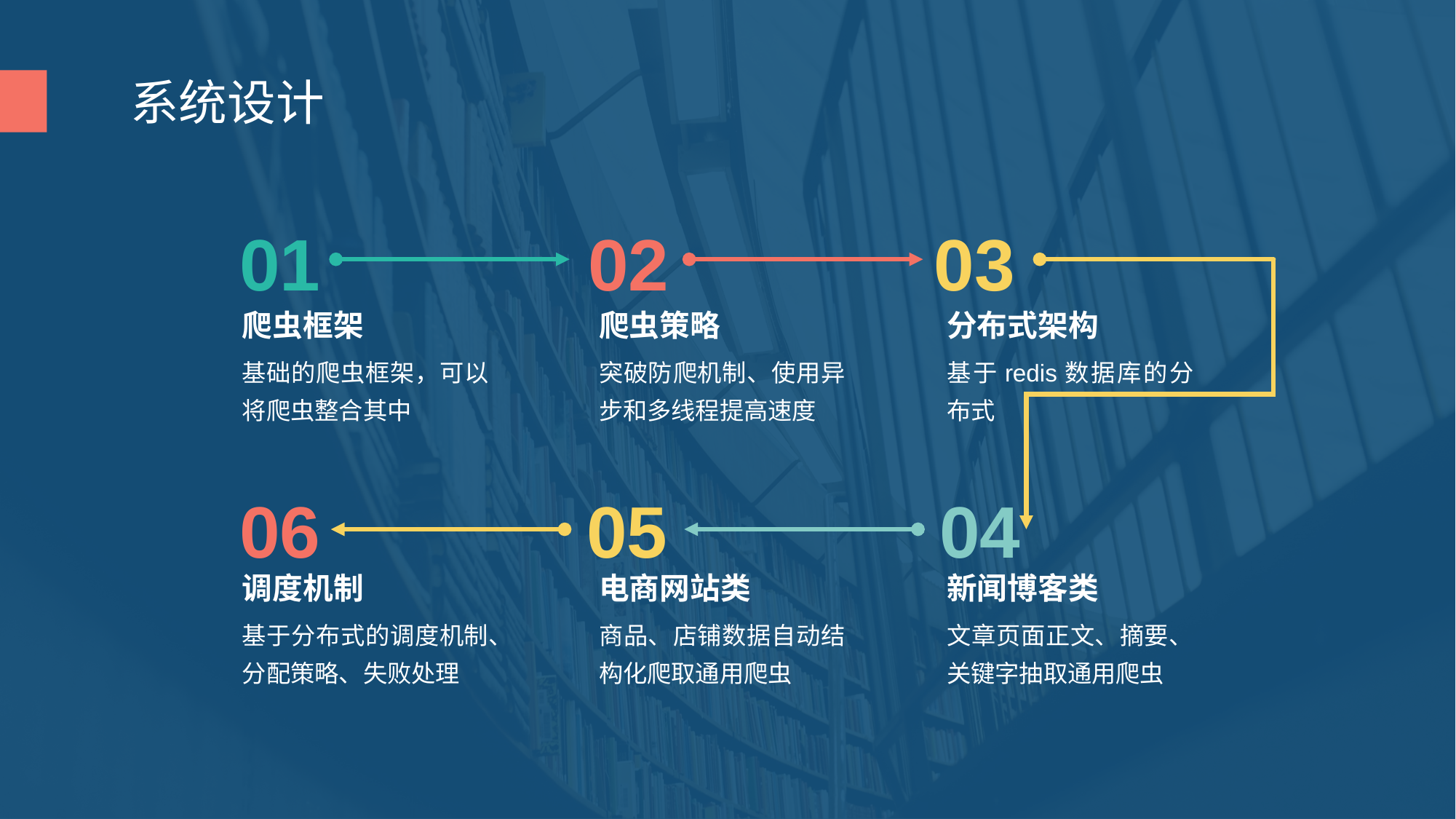

系统设计
01
02
03
爬虫框架
爬虫策略
分布式架构
基础的爬虫框架，可以将爬虫整合其中
突破防爬机制、使用异步和多线程提高速度
基于redis数据库的分布式
06
05
04
调度机制
电商网站类
新闻博客类
基于分布式的调度机制、分配策略、失败处理
商品、店铺数据自动结构化爬取通用爬虫
文章页面正文、摘要、关键字抽取通用爬虫